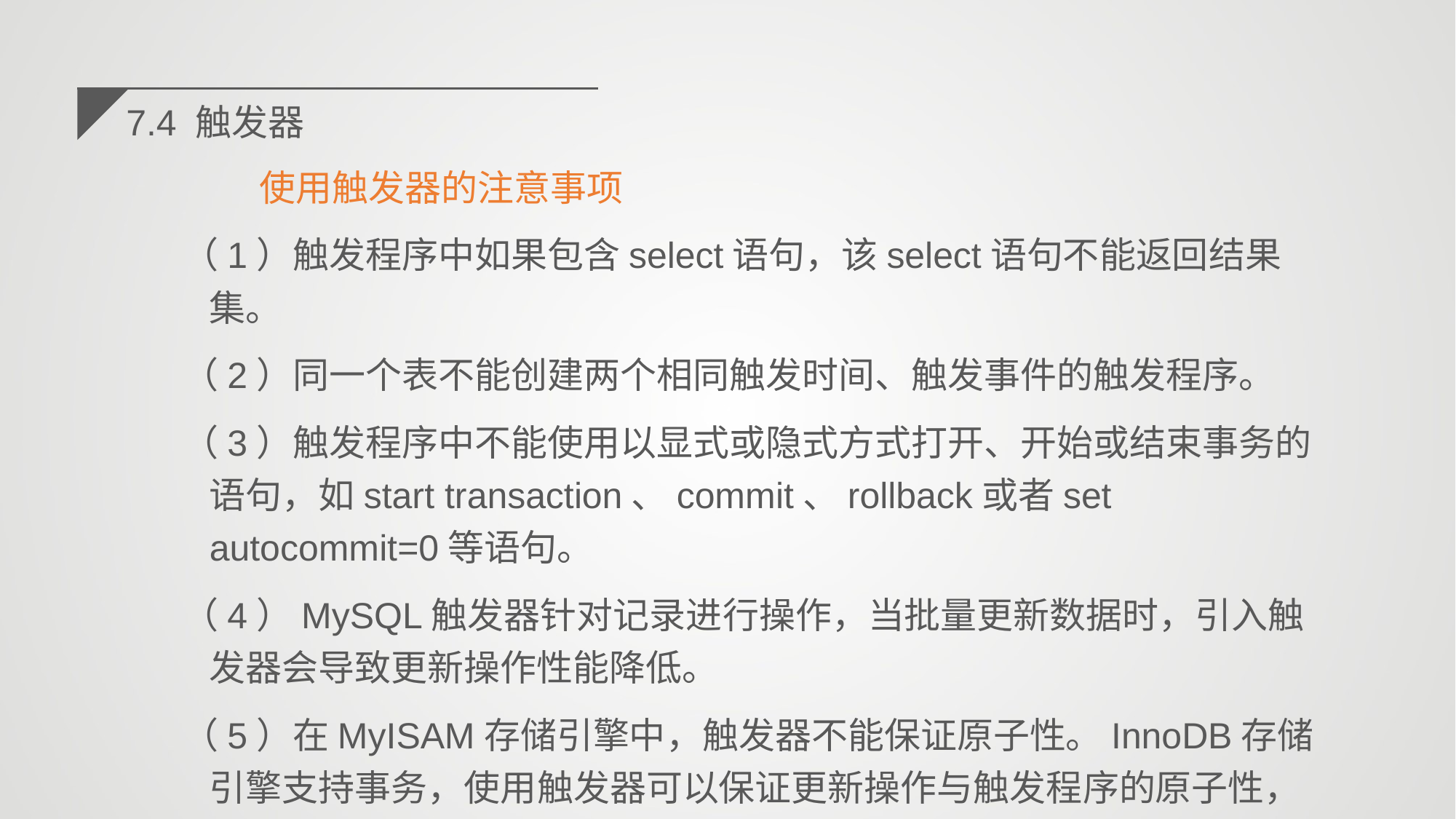

7.4 触发器

         使用触发器的注意事项
（1）触发程序中如果包含select语句，该select语句不能返回结果集。
（2）同一个表不能创建两个相同触发时间、触发事件的触发程序。
（3）触发程序中不能使用以显式或隐式方式打开、开始或结束事务的语句，如start transaction、commit、rollback或者set autocommit=0等语句。
（4）MySQL触发器针对记录进行操作，当批量更新数据时，引入触发器会导致更新操作性能降低。
（5）在MyISAM存储引擎中，触发器不能保证原子性。InnoDB存储引擎支持事务，使用触发器可以保证更新操作与触发程序的原子性，此时触发程序和更新操作是在同一个事务中完成。